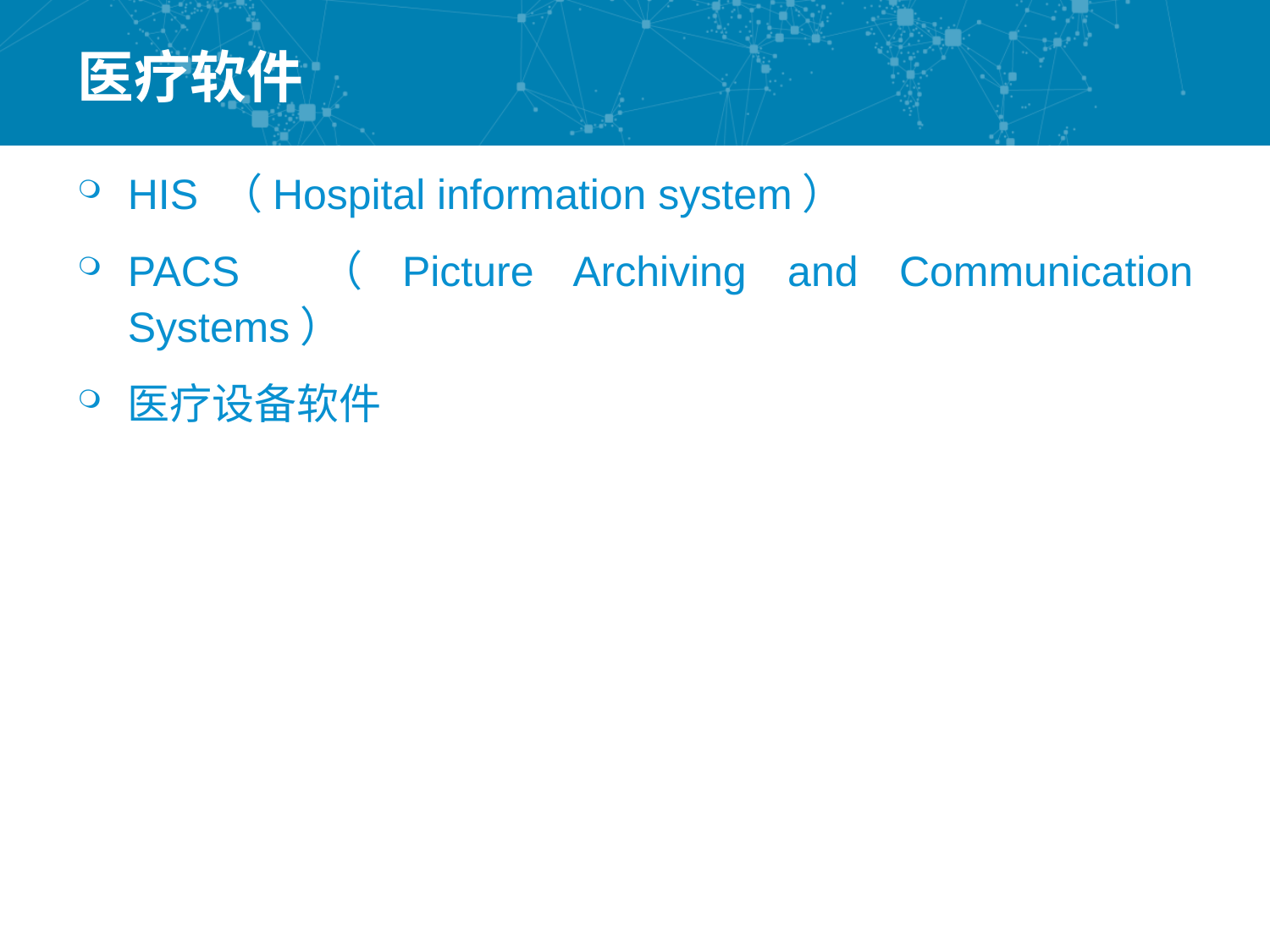

# 医疗软件
HIS （Hospital information system）
PACS （Picture Archiving and Communication Systems）
医疗设备软件
20